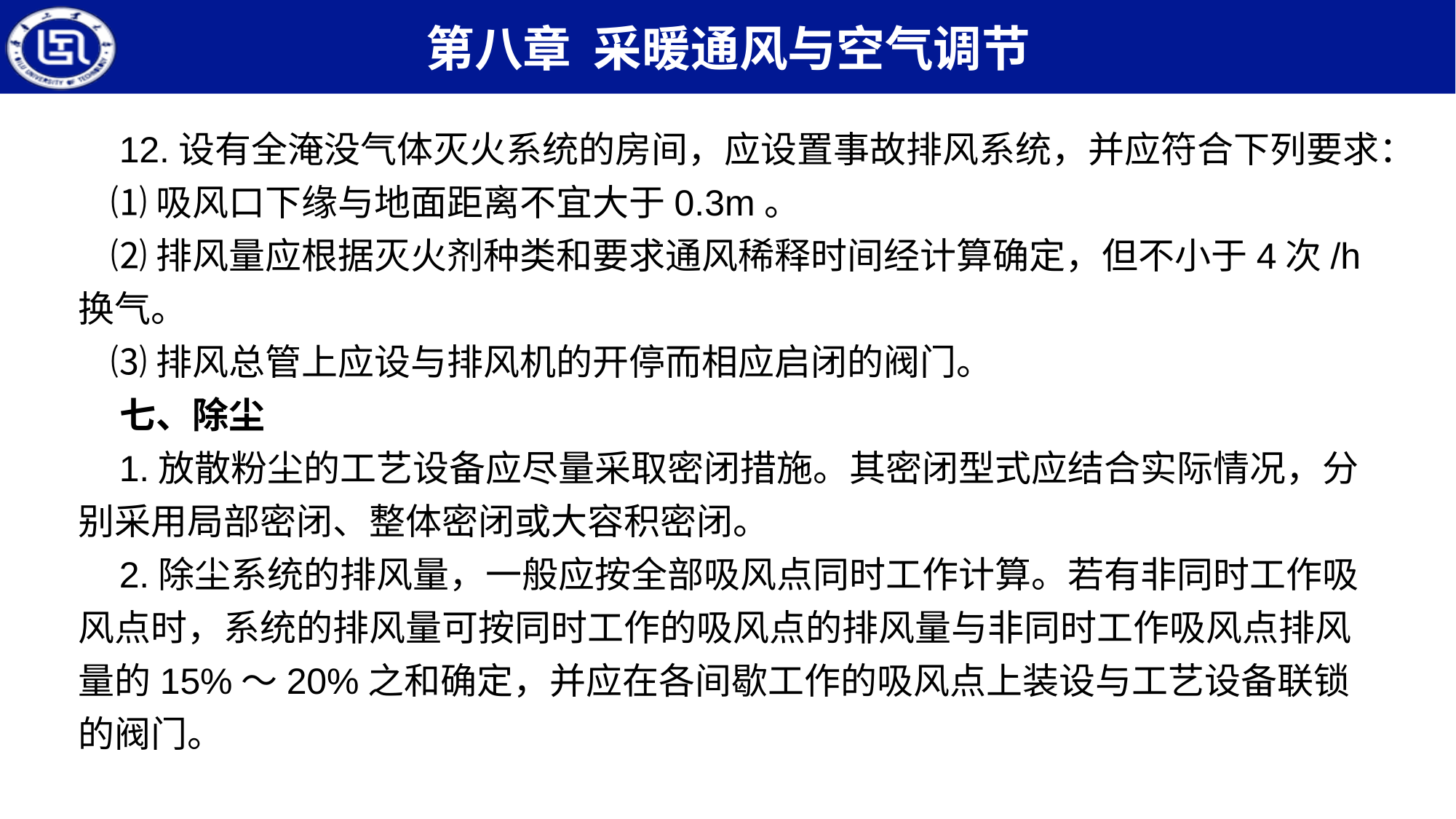

12.设有全淹没气体灭火系统的房间，应设置事故排风系统，并应符合下列要求：
    ⑴吸风口下缘与地面距离不宜大于0.3m。
    ⑵排风量应根据灭火剂种类和要求通风稀释时间经计算确定，但不小于4次/h换气。
    ⑶排风总管上应设与排风机的开停而相应启闭的阀门。
    七、除尘
    1.放散粉尘的工艺设备应尽量采取密闭措施。其密闭型式应结合实际情况，分别采用局部密闭、整体密闭或大容积密闭。
    2.除尘系统的排风量，一般应按全部吸风点同时工作计算。若有非同时工作吸风点时，系统的排风量可按同时工作的吸风点的排风量与非同时工作吸风点排风量的15%～20%之和确定，并应在各间歇工作的吸风点上装设与工艺设备联锁的阀门。